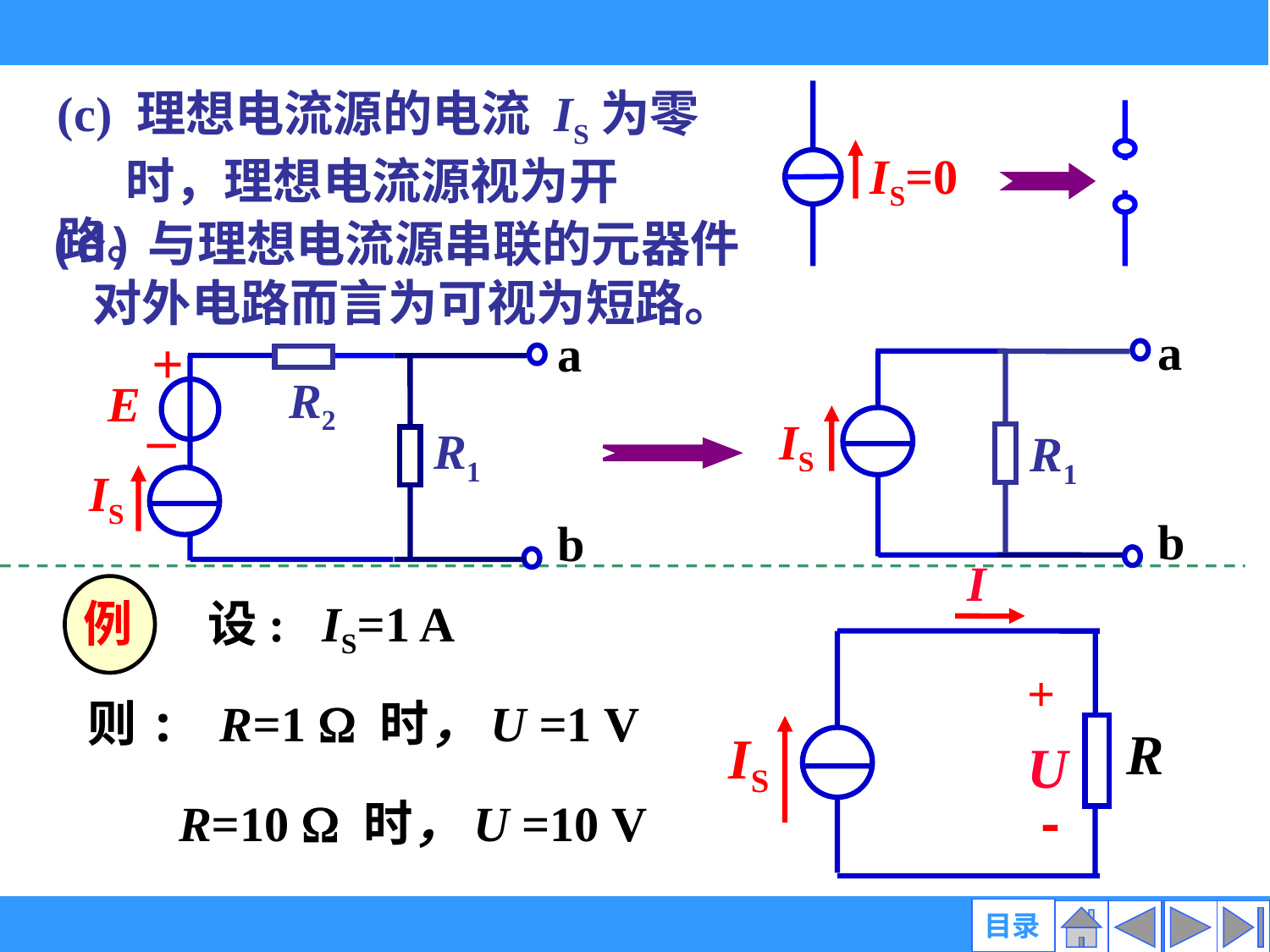

(c) 理想电流源的电流 IS为零
     时，理想电流源视为开路。

IS=0

(d)与理想电流源串联的元器件
   对外电路而言为可视为短路。
a

IS

R1

b

a
+

R2
E
_

R1

IS

b

I

+
-
R

IS

U

例
设:   IS=1 A
则:  R=1 Ω 时，U =1 V
 R=10 Ω 时，U =10 V